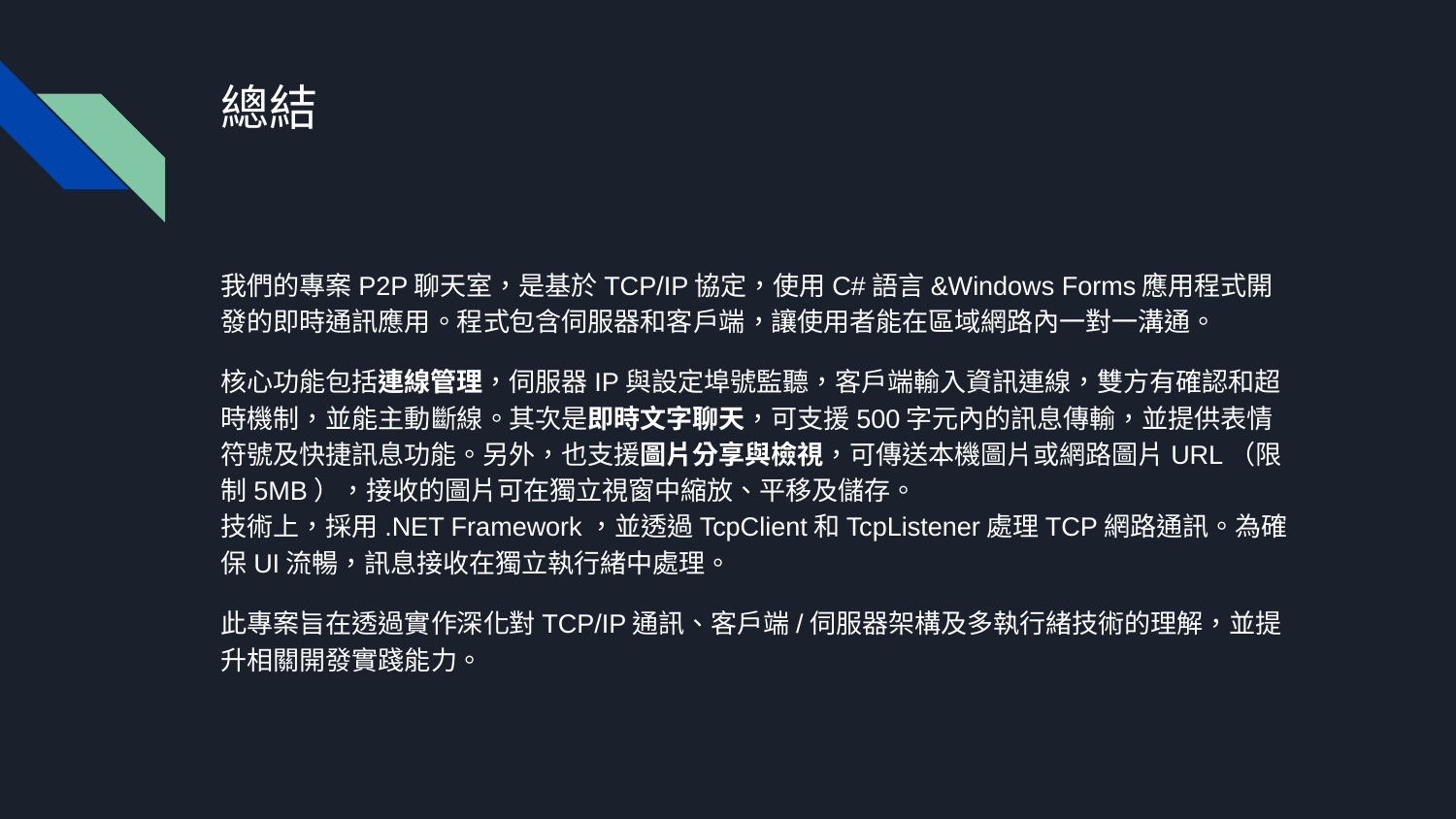

# 總結
我們的專案P2P聊天室，是基於TCP/IP協定，使用C#語言&Windows Forms應用程式開發的即時通訊應用。程式包含伺服器和客戶端，讓使用者能在區域網路內一對一溝通。
核心功能包括連線管理，伺服器IP與設定埠號監聽，客戶端輸入資訊連線，雙方有確認和超時機制，並能主動斷線。其次是即時文字聊天，可支援500字元內的訊息傳輸，並提供表情符號及快捷訊息功能。另外，也支援圖片分享與檢視，可傳送本機圖片或網路圖片URL（限制5MB），接收的圖片可在獨立視窗中縮放、平移及儲存。
技術上，採用.NET Framework，並透過TcpClient和TcpListener處理TCP網路通訊。為確保UI流暢，訊息接收在獨立執行緒中處理。
此專案旨在透過實作深化對TCP/IP通訊、客戶端/伺服器架構及多執行緒技術的理解，並提升相關開發實踐能力。